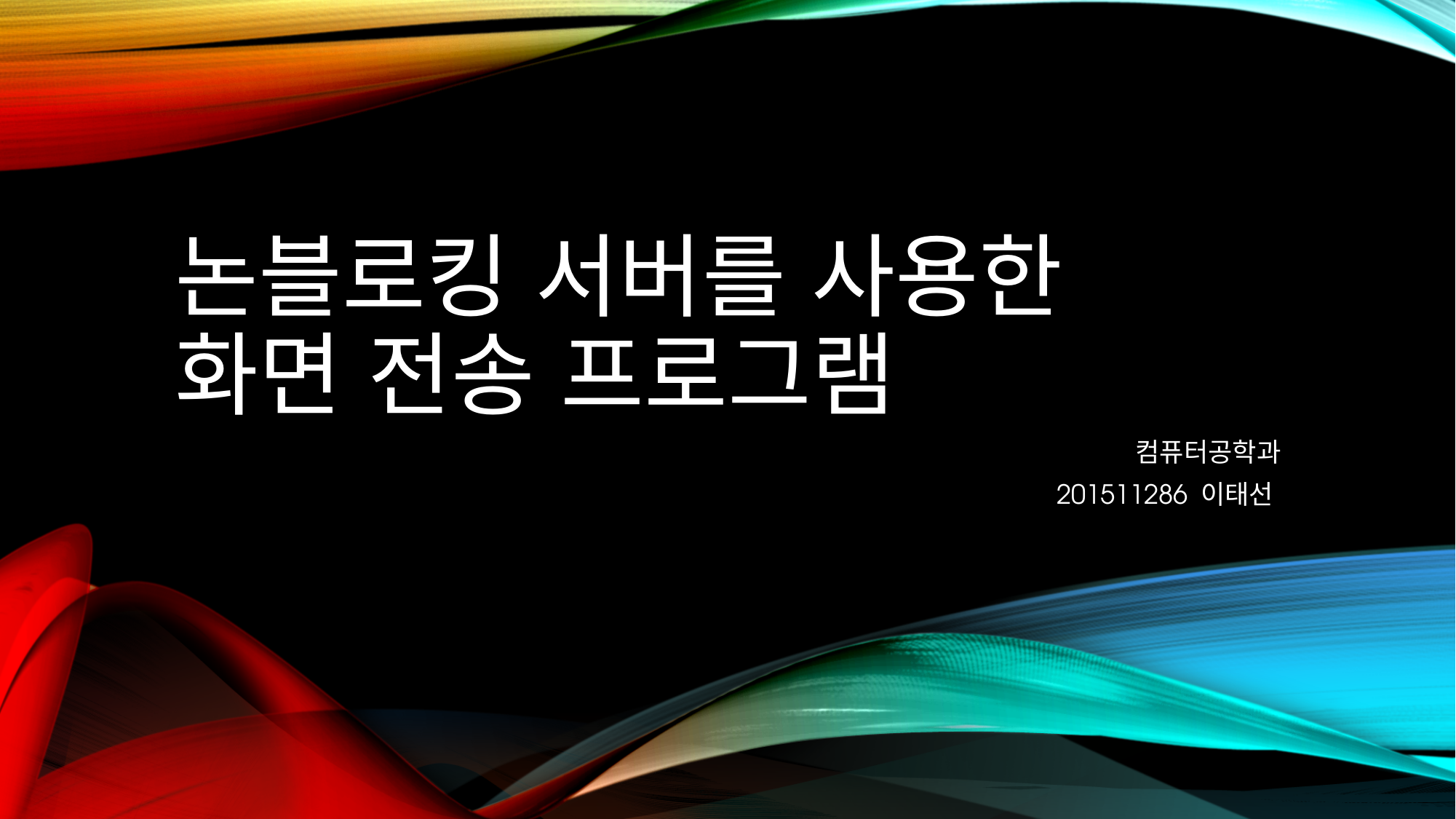

# 논블로킹 서버를 사용한 화면 전송 프로그램
컴퓨터공학과
201511286 이태선